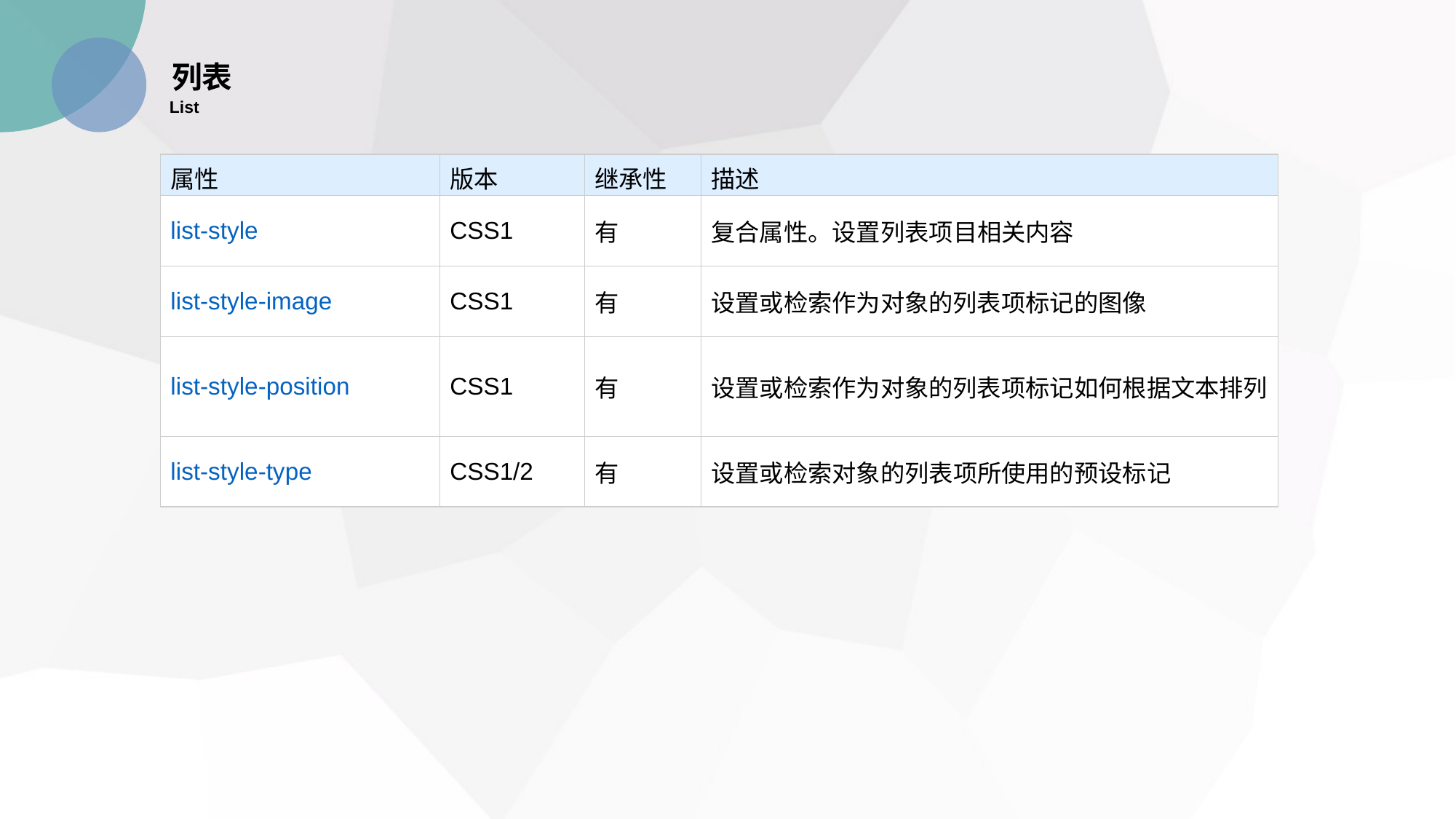

列表

List
| 属性 | 版本 | 继承性 | 描述 |
| --- | --- | --- | --- |
| list-style | CSS1 | 有 | 复合属性。设置列表项目相关内容 |
| list-style-image | CSS1 | 有 | 设置或检索作为对象的列表项标记的图像 |
| list-style-position | CSS1 | 有 | 设置或检索作为对象的列表项标记如何根据文本排列 |
| list-style-type | CSS1/2 | 有 | 设置或检索对象的列表项所使用的预设标记 |